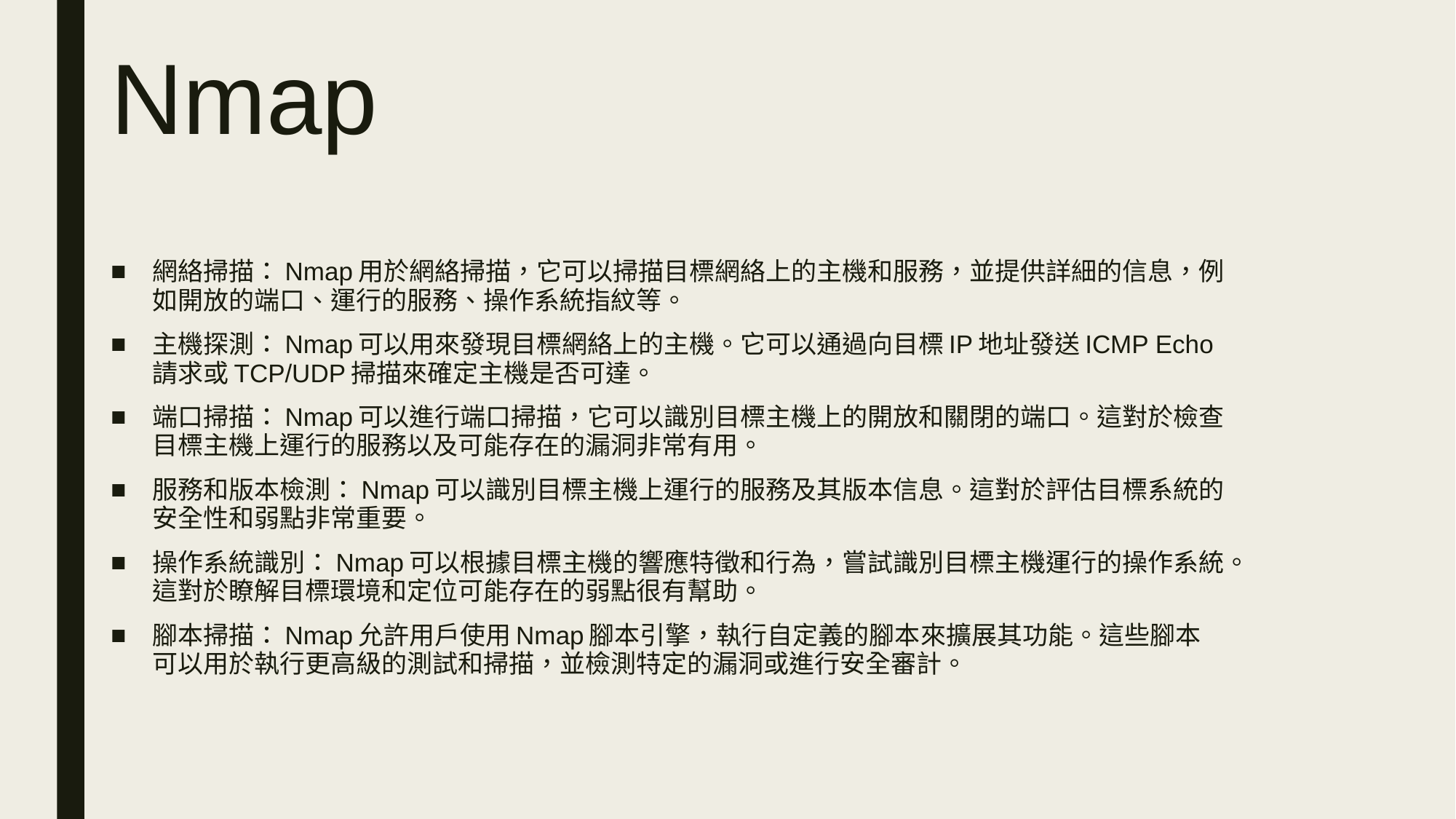

# Nmap
網絡掃描：Nmap用於網絡掃描，它可以掃描目標網絡上的主機和服務，並提供詳細的信息，例如開放的端口、運行的服務、操作系統指紋等。
主機探測：Nmap可以用來發現目標網絡上的主機。它可以通過向目標IP地址發送ICMP Echo請求或TCP/UDP掃描來確定主機是否可達。
端口掃描：Nmap可以進行端口掃描，它可以識別目標主機上的開放和關閉的端口。這對於檢查目標主機上運行的服務以及可能存在的漏洞非常有用。
服務和版本檢測：Nmap可以識別目標主機上運行的服務及其版本信息。這對於評估目標系統的安全性和弱點非常重要。
操作系統識別：Nmap可以根據目標主機的響應特徵和行為，嘗試識別目標主機運行的操作系統。這對於瞭解目標環境和定位可能存在的弱點很有幫助。
腳本掃描：Nmap允許用戶使用Nmap腳本引擎，執行自定義的腳本來擴展其功能。這些腳本可以用於執行更高級的測試和掃描，並檢測特定的漏洞或進行安全審計。